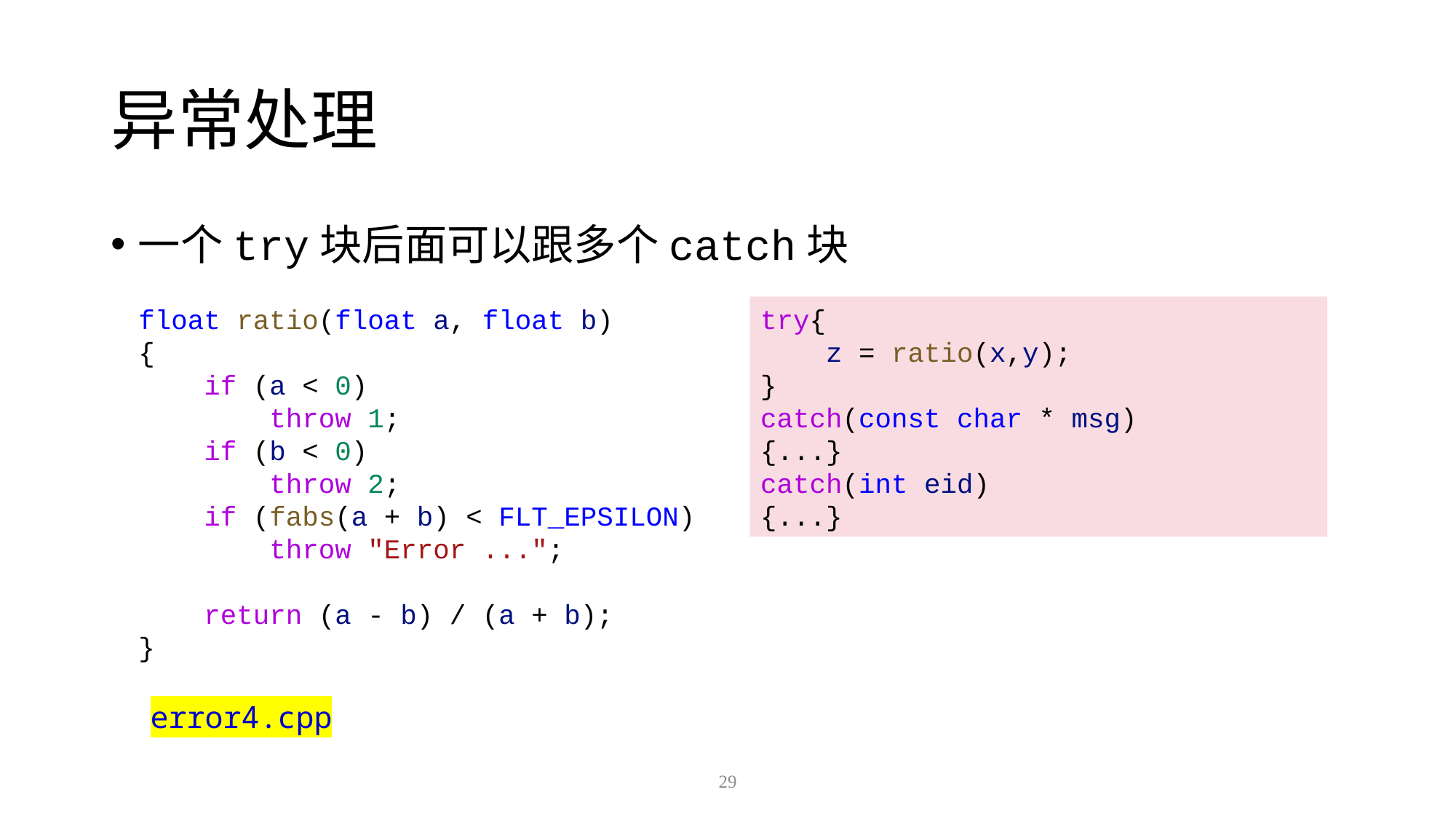

# 异常处理
一个try块后面可以跟多个catch块
float ratio(float a, float b)
{
    if (a < 0)
        throw 1;
    if (b < 0)
        throw 2;
    if (fabs(a + b) < FLT_EPSILON)
        throw "Error ...";
    return (a - b) / (a + b);
}

try{
    z = ratio(x,y);
}
catch(const char * msg)
{...}
catch(int eid)
{...}
error4.cpp
29